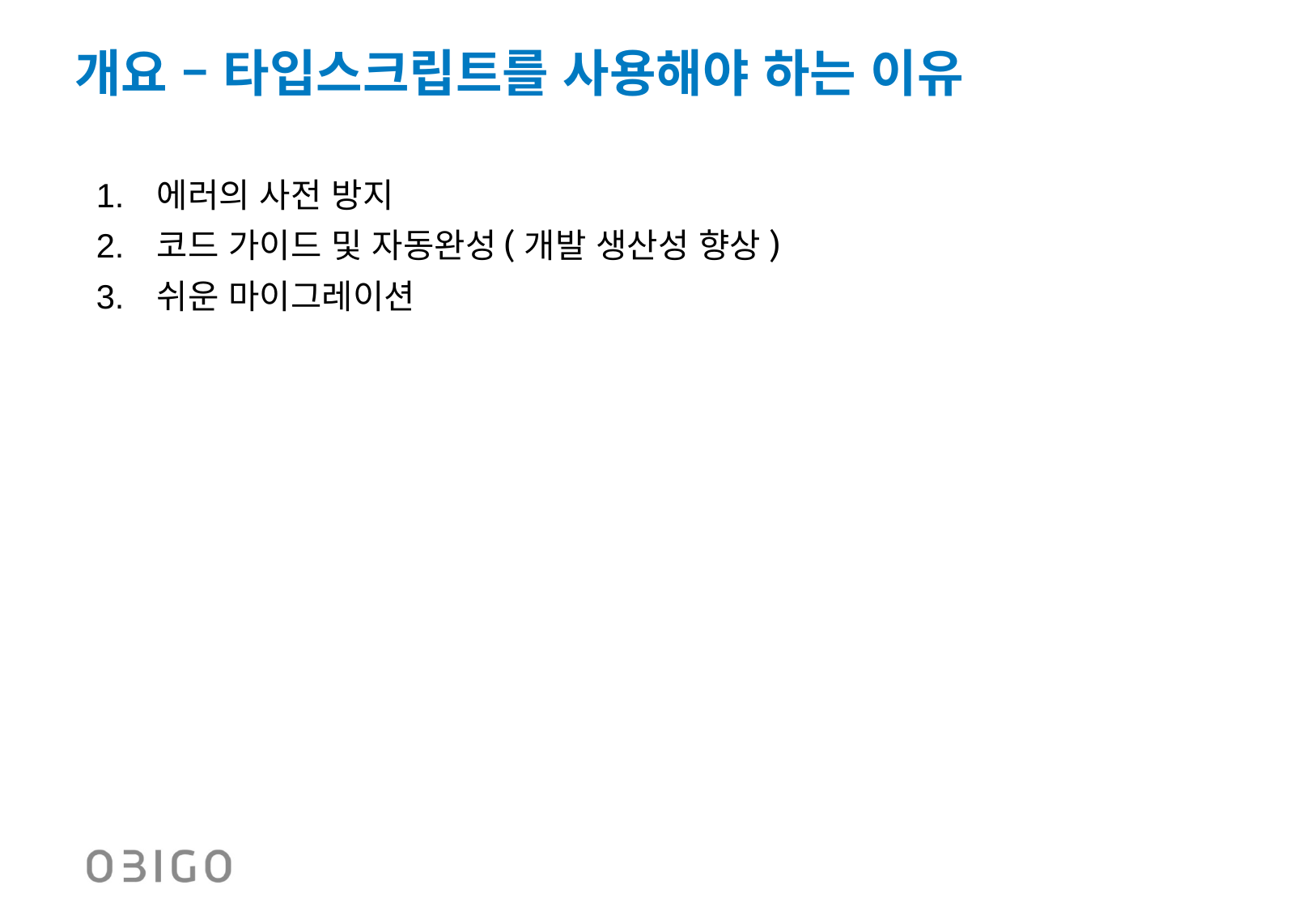

# 개요 – 타입스크립트를 사용해야 하는 이유
에러의 사전 방지
코드 가이드 및 자동완성(개발 생산성 향상)
쉬운 마이그레이션